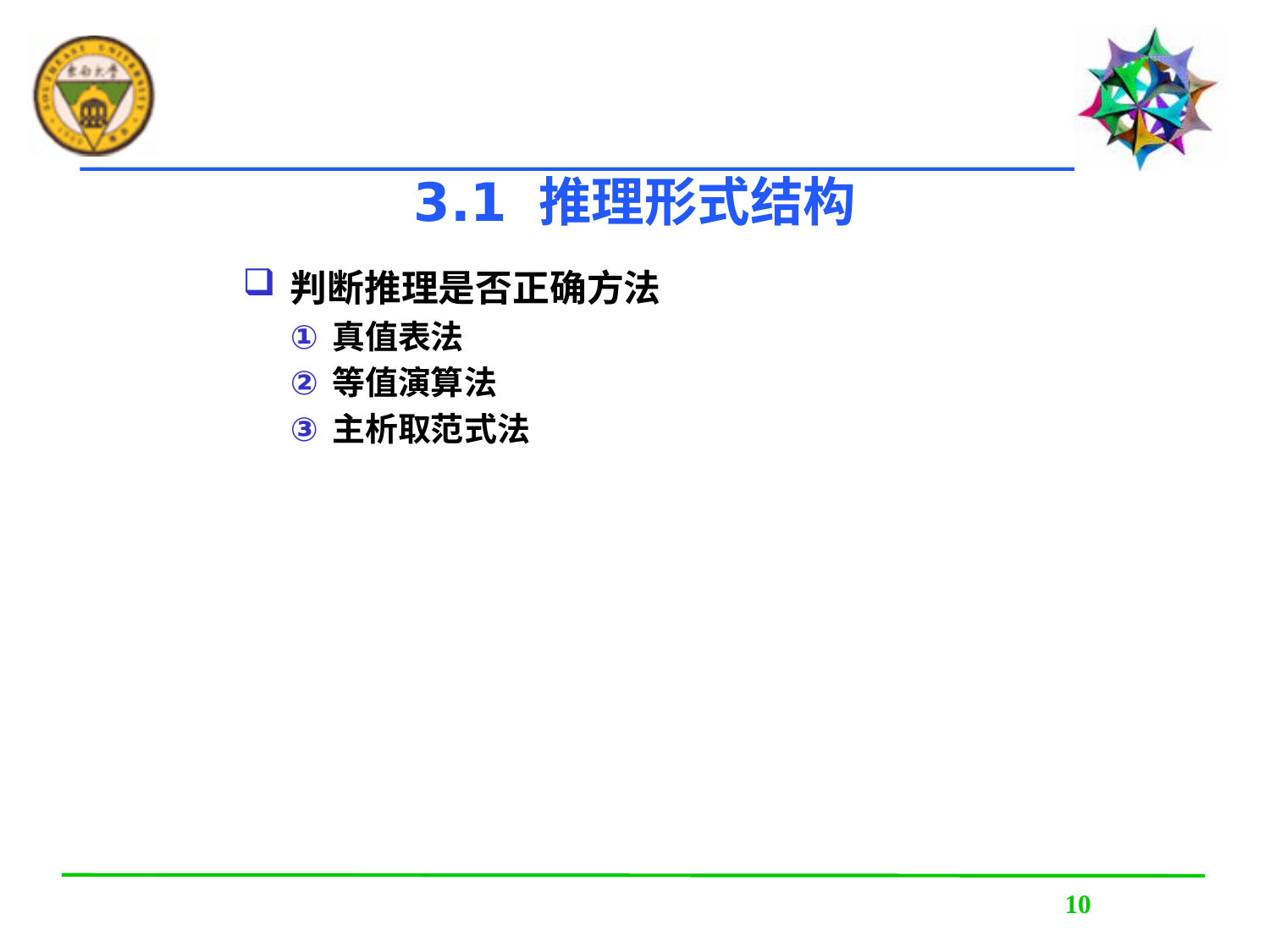

# 3.1 推理形式结构
判断推理是否正确方法
真值表法
等值演算法
主析取范式法